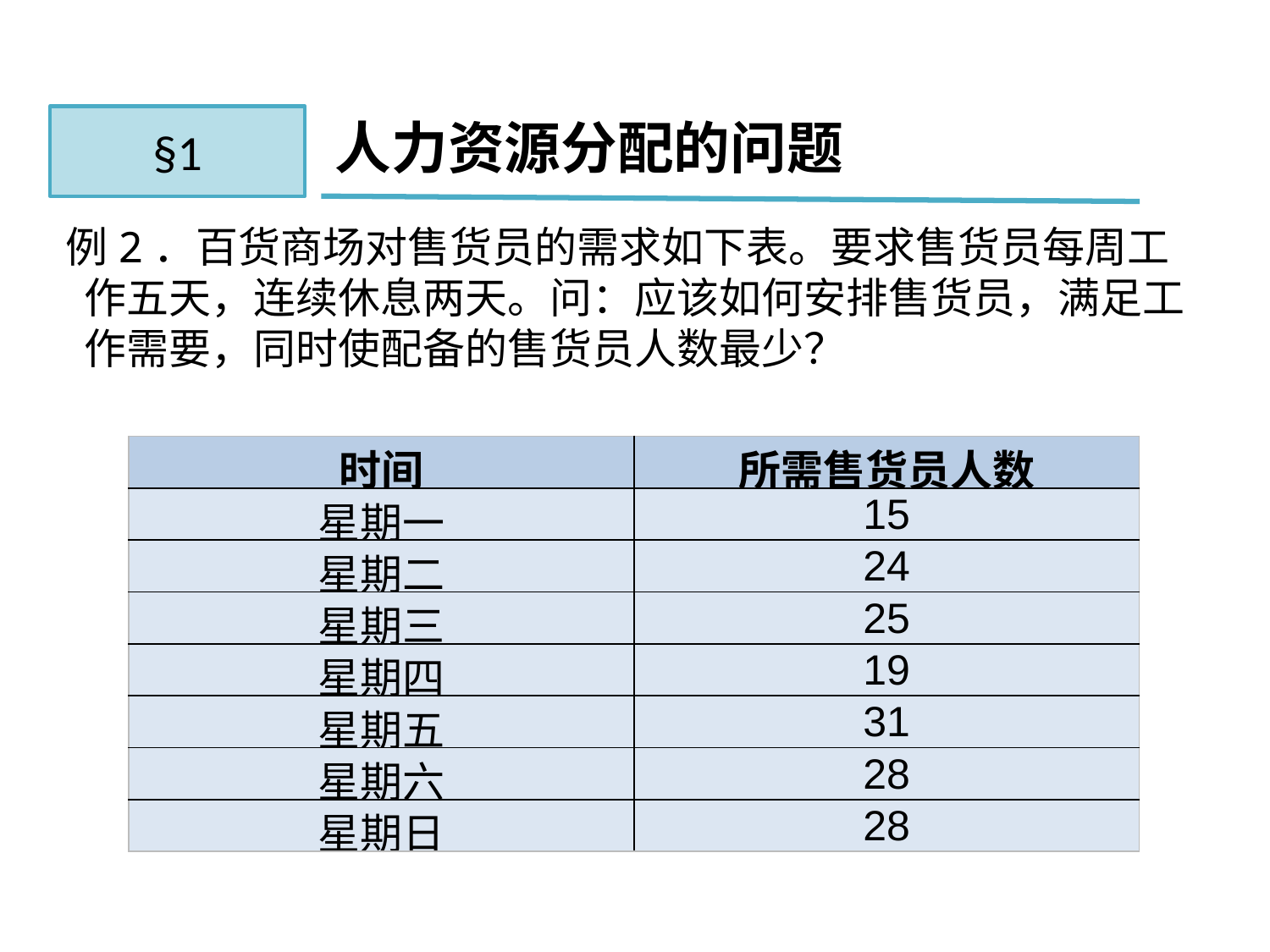

§1
人力资源分配的问题
  例2．百货商场对售货员的需求如下表。要求售货员每周工作五天，连续休息两天。问：应该如何安排售货员，满足工作需要，同时使配备的售货员人数最少？

| 时间 | 所需售货员人数 |
| --- | --- |
| 星期一 | 15 |
| 星期二 | 24 |
| 星期三 | 25 |
| 星期四 | 19 |
| 星期五 | 31 |
| 星期六 | 28 |
| 星期日 | 28 |